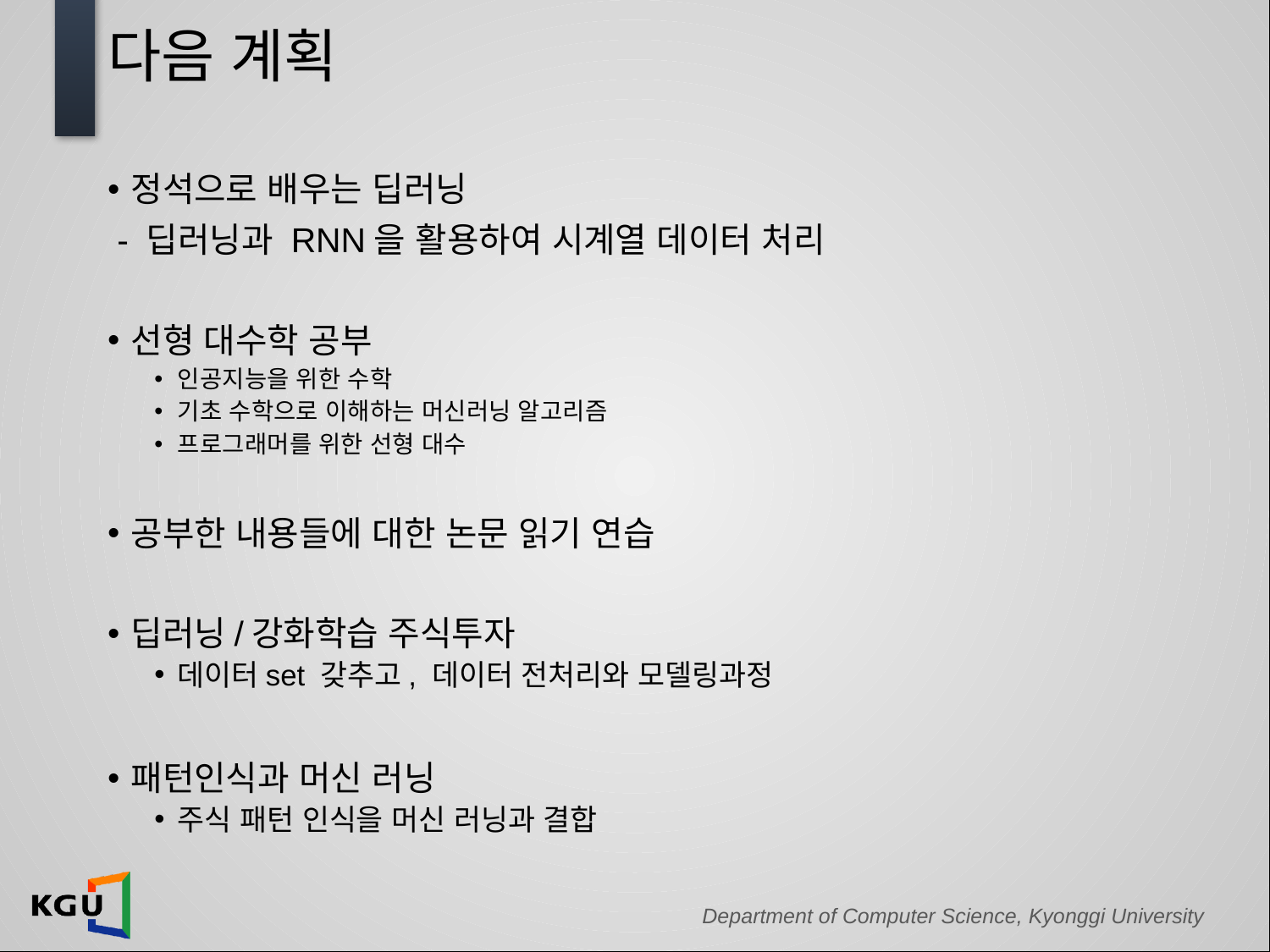

# 다음 계획
정석으로 배우는 딥러닝
 - 딥러닝과 RNN을 활용하여 시계열 데이터 처리

선형 대수학 공부
인공지능을 위한 수학
기초 수학으로 이해하는 머신러닝 알고리즘
프로그래머를 위한 선형 대수

공부한 내용들에 대한 논문 읽기 연습

딥러닝/강화학습 주식투자
데이터set 갖추고, 데이터 전처리와 모델링과정

패턴인식과 머신 러닝
주식 패턴 인식을 머신 러닝과 결합